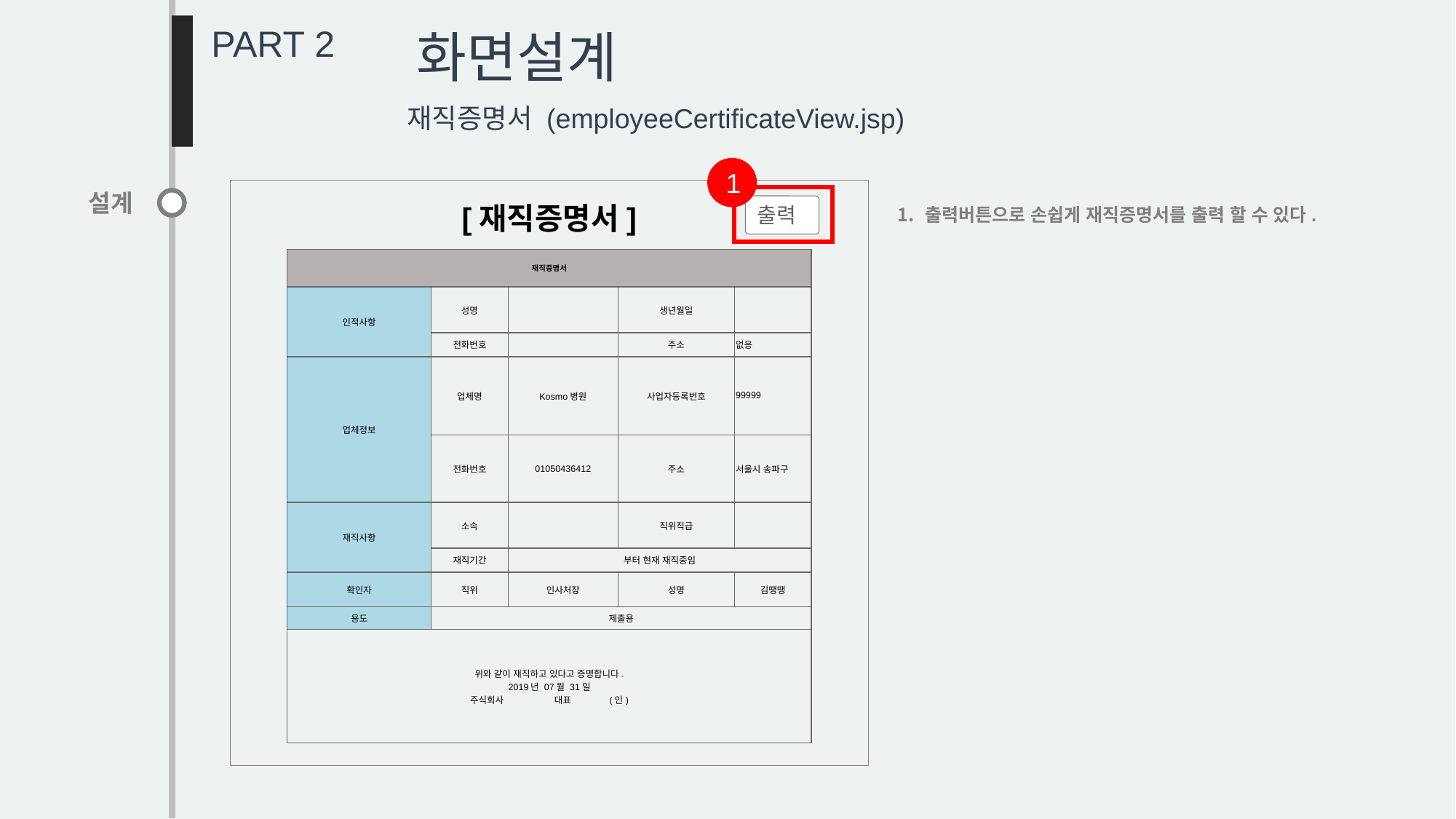

PART 2
화면설계
재직증명서 (employeeCertificateView.jsp)
1

설계

[재직증명서]
출력
출력버튼으로 손쉽게 재직증명서를 출력 할 수 있다.
| 재직증명서 |  |  |  |  |
| --- | --- | --- | --- | --- |
| 인적사항 | 성명 |  | 생년월일 |  |
|  | 전화번호 |  | 주소 | 없응 |
| 업체정보 | 업체명 | Kosmo병원 | 사업자등록번호 | 99999 |
|  | 전화번호 | 01050436412 | 주소 | 서울시 송파구 |
| 재직사항 | 소속 |  | 직위직급 |  |
|  | 재직기간 | 부터 현재 재직중임 |  |  |
| 확인자 | 직위 | 인사처장 | 성명 | 김땡땡 |
| 용도 | 제출용 |  |  |  |
| 위와 같이 재직하고 있다고 증명합니다. 2019년 07월 31일 주식회사                    대표              (인) |  |  |  |  |